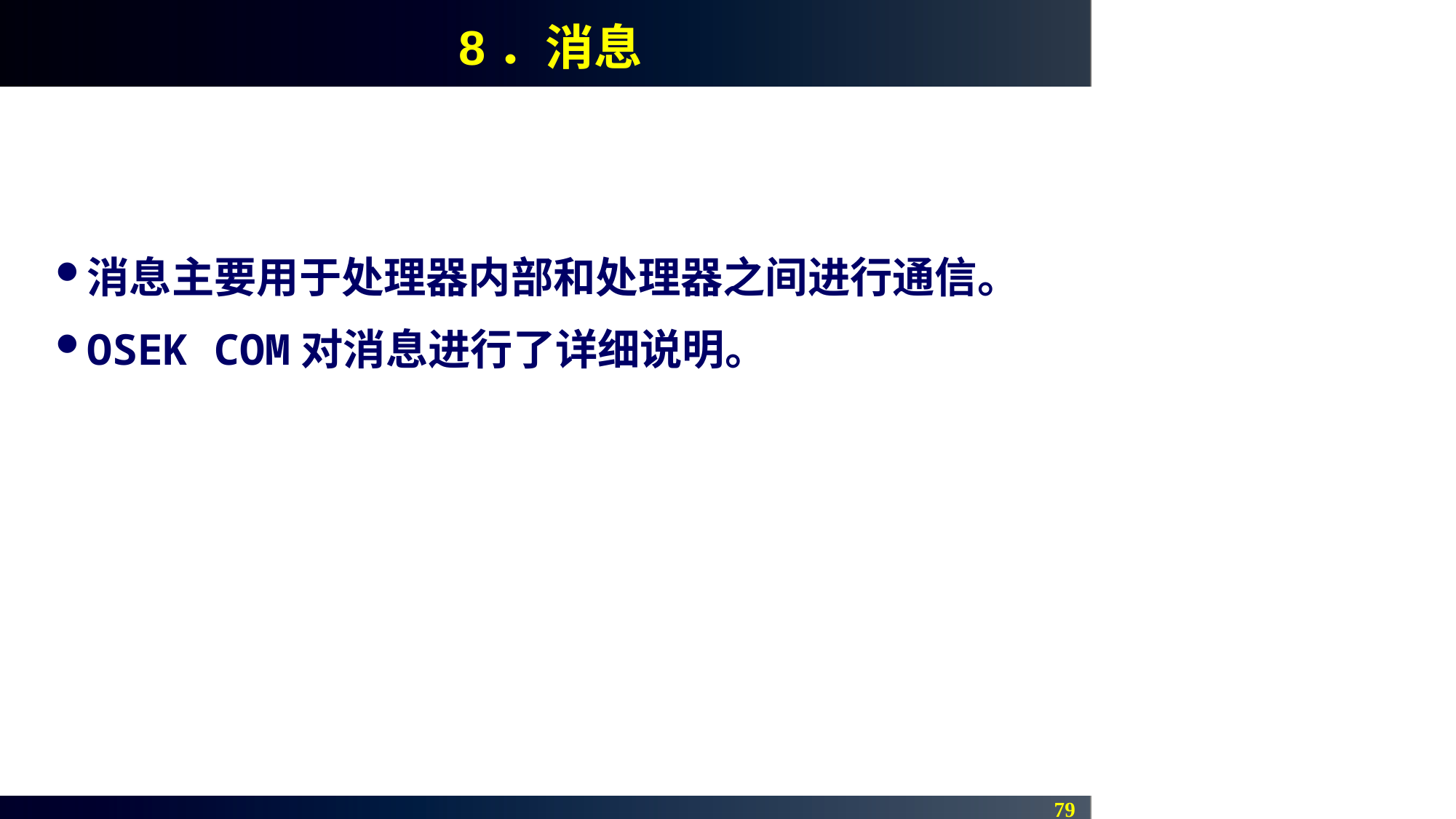

8．消息
消息主要用于处理器内部和处理器之间进行通信。
OSEK COM对消息进行了详细说明。